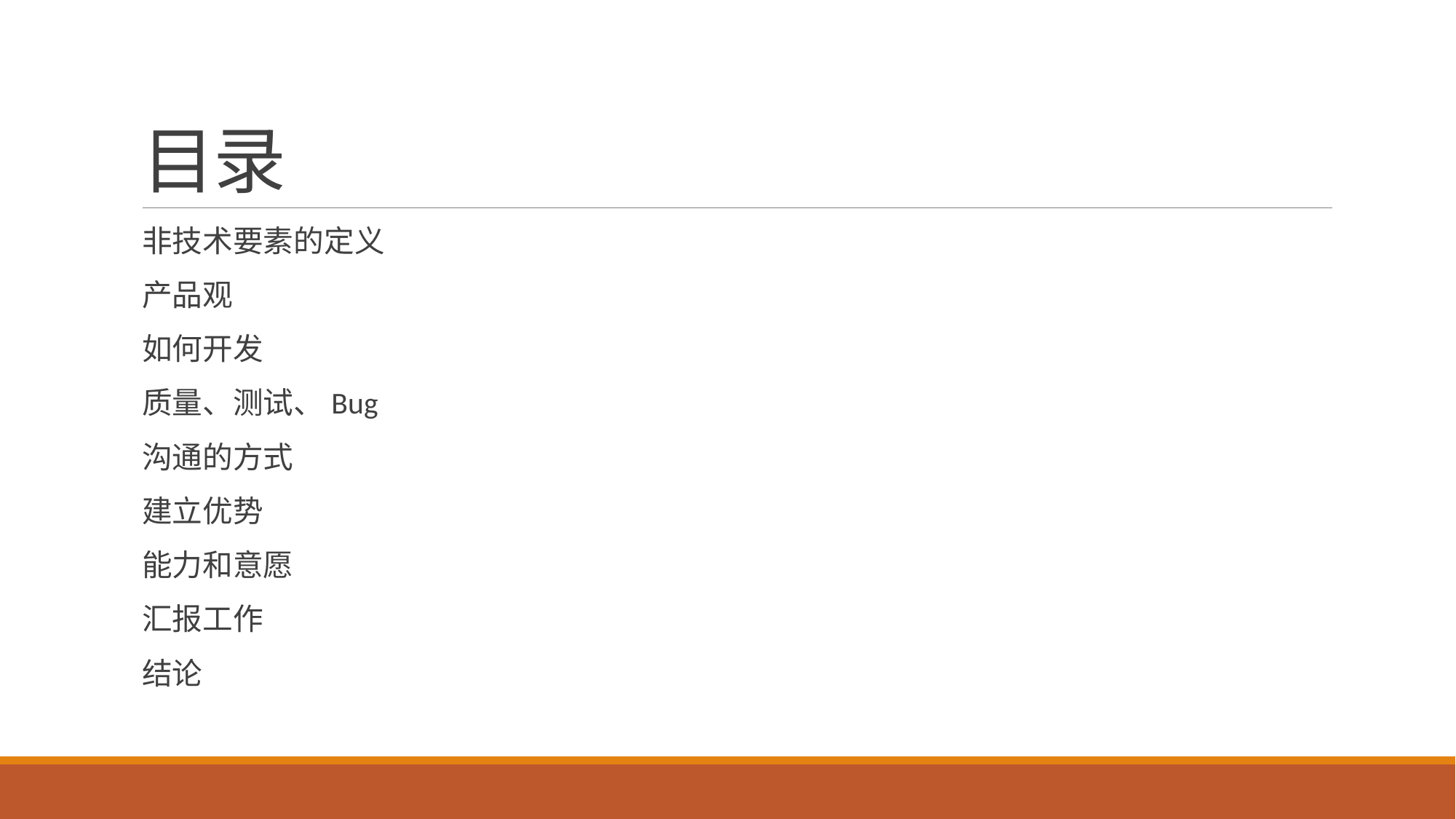

# 目录
非技术要素的定义
产品观
如何开发
质量、测试、Bug
沟通的方式
建立优势
能力和意愿
汇报工作
结论